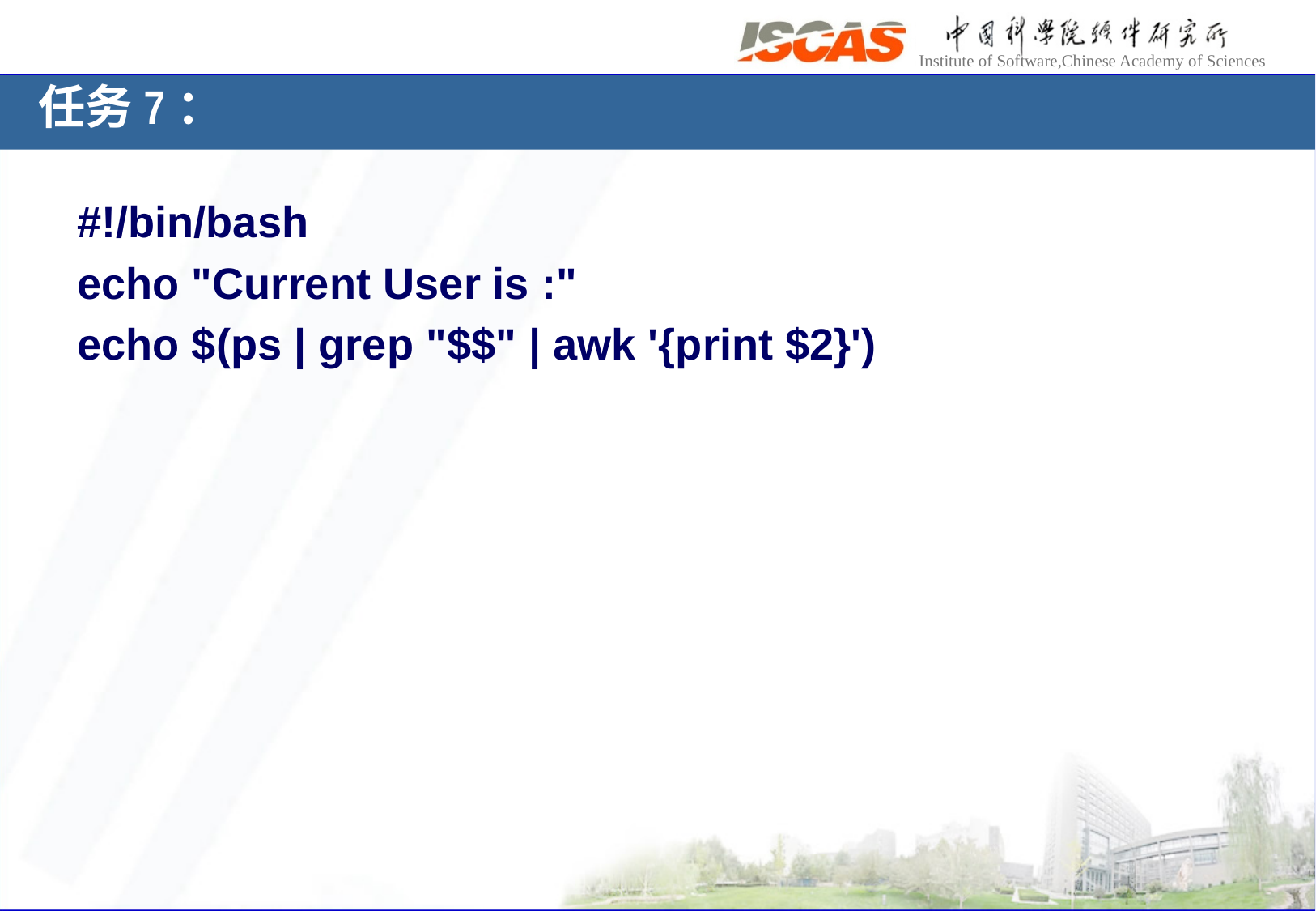

# 任务7：
#!/bin/bash
echo "Current User is :"
echo $(ps | grep "$$" | awk '{print $2}')